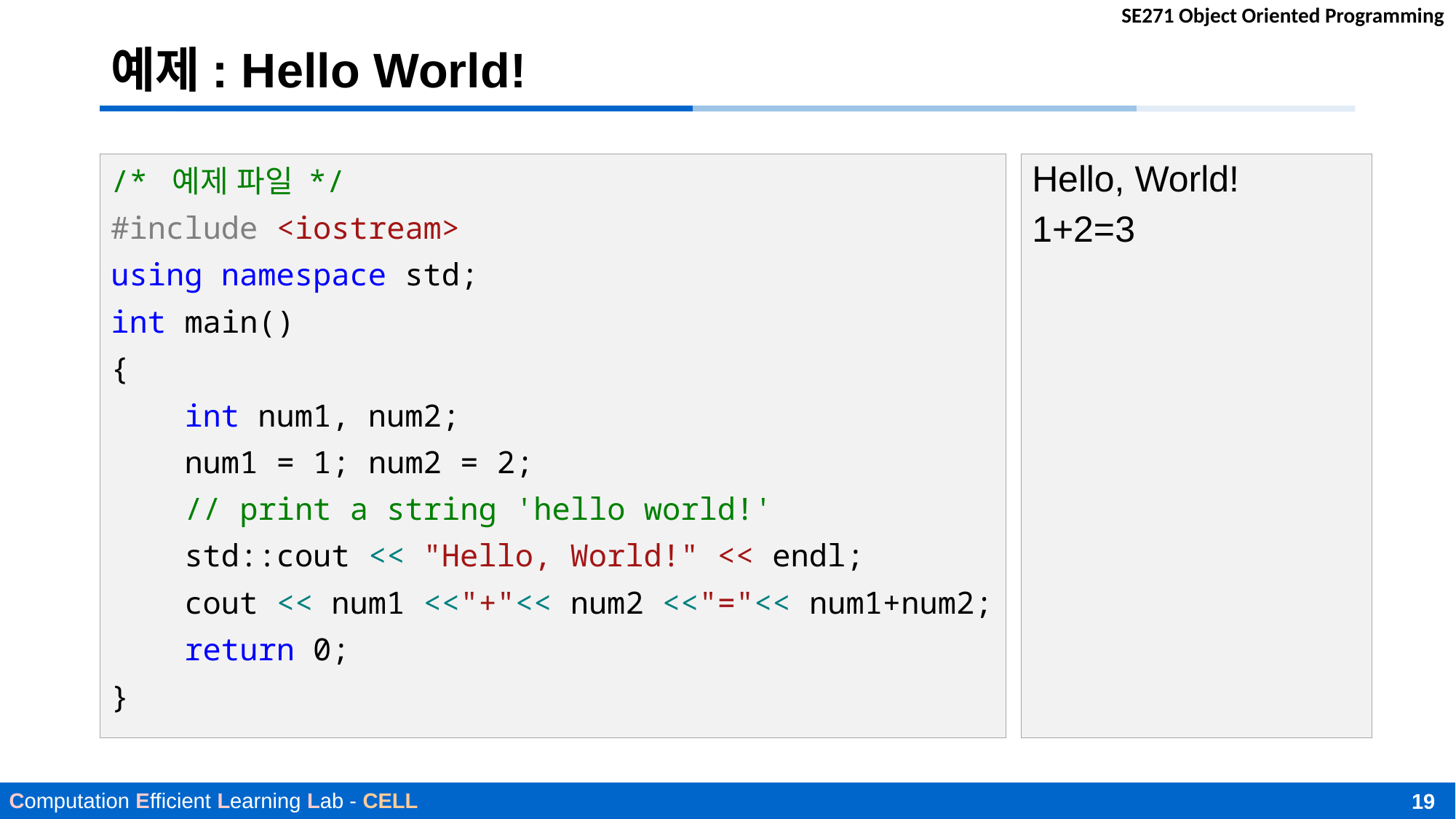

# 예제: Hello World!
/* 예제 파일 */
#include <iostream>
using namespace std;
int main()
{
    int num1, num2;
    num1 = 1; num2 = 2;
    // print a string 'hello world!'
    std::cout << "Hello, World!" << endl;
    cout << num1 <<"+"<< num2 <<"="<< num1+num2;
    return 0;
}

Hello, World!
1+2=3

19